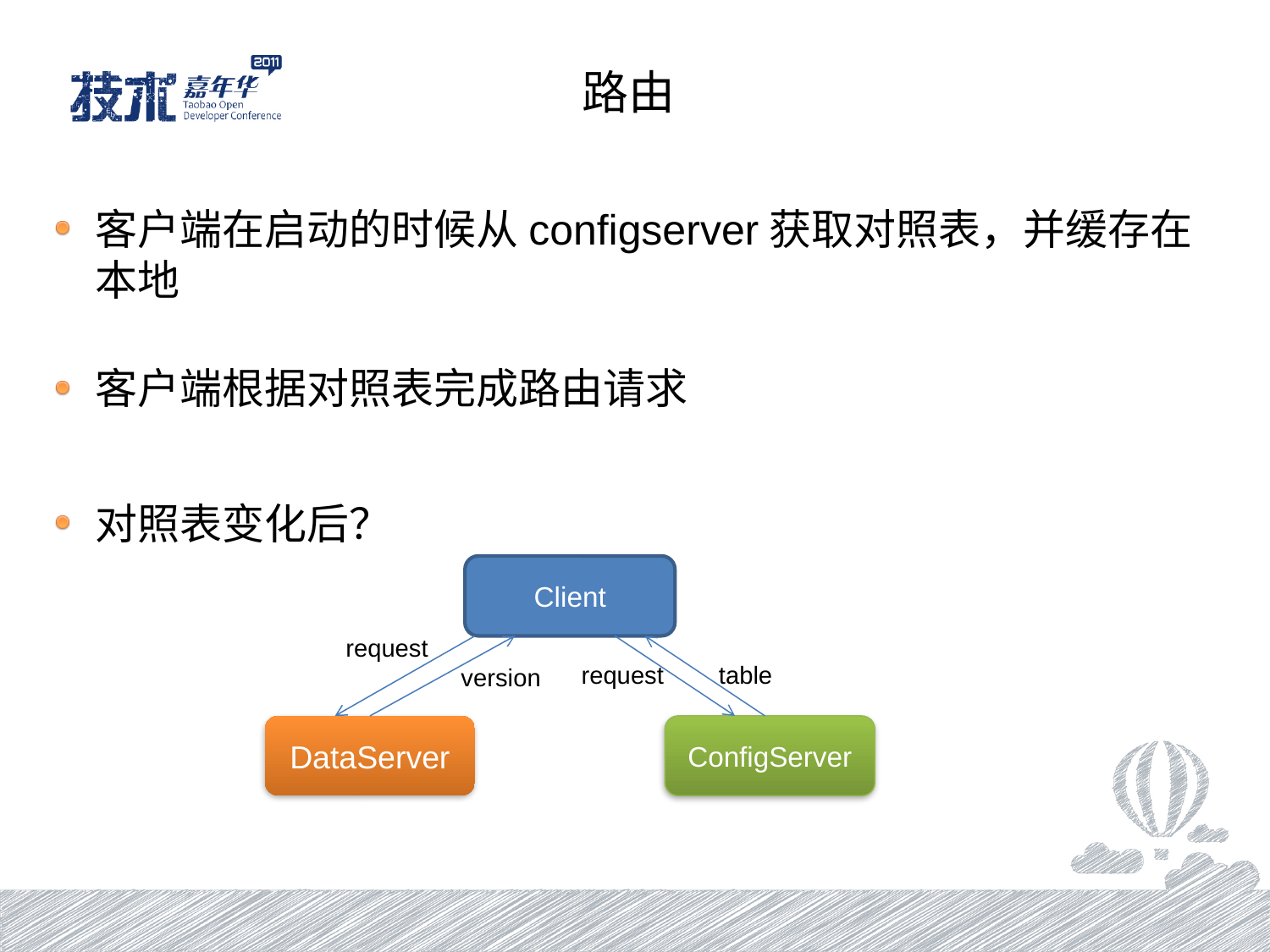

# 路由
客户端在启动的时候从configserver获取对照表，并缓存在本地

客户端根据对照表完成路由请求

对照表变化后？

Client
request
request
table
version
DataServer
ConfigServer